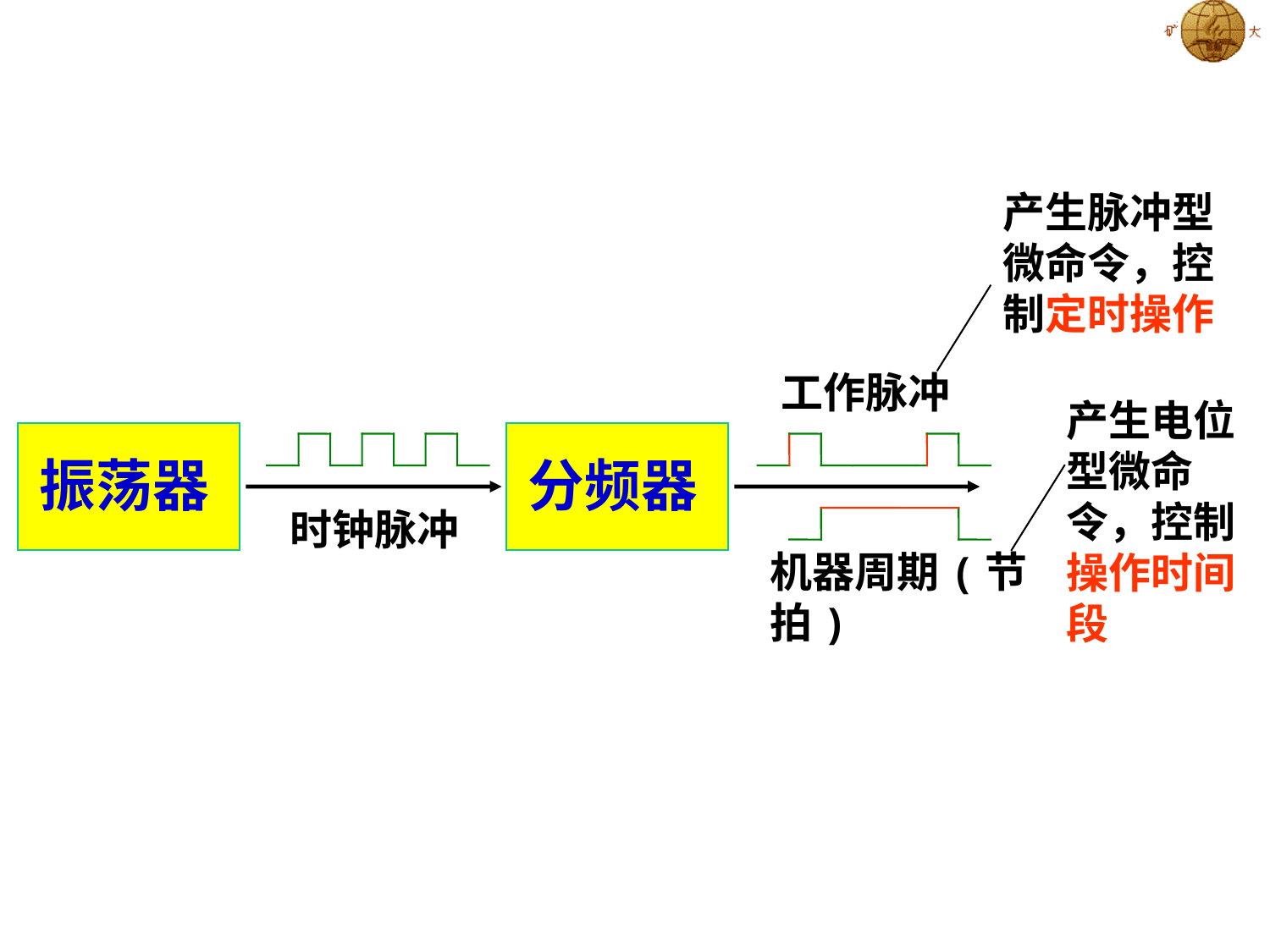

产生脉冲型微命令，控制定时操作

工作脉冲
产生电位型微命令，控制操作时间段

振荡器

分频器

时钟脉冲

机器周期(节拍)